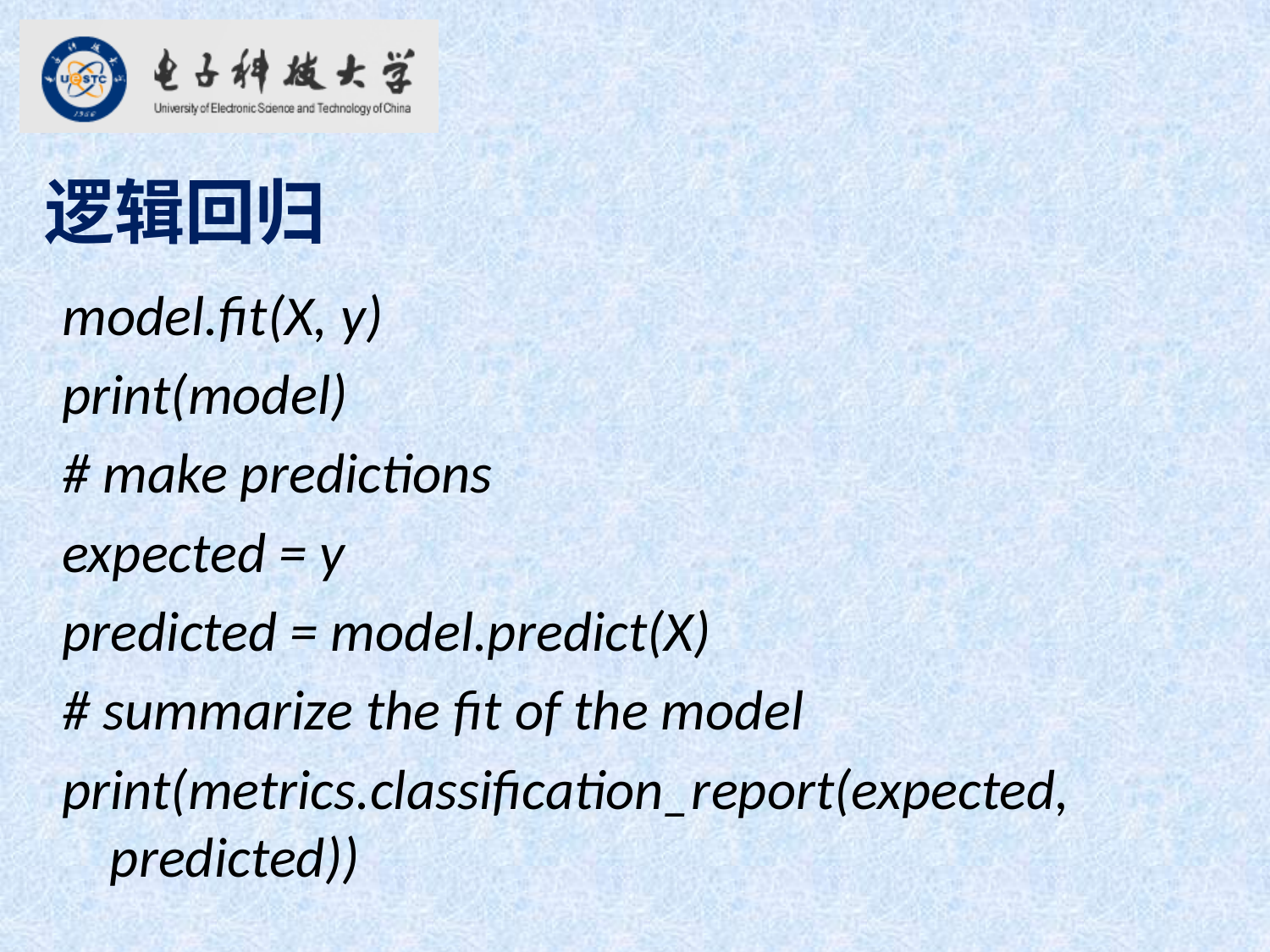

逻辑回归

model.fit(X, y)
print(model)
# make predictions
expected = y
predicted = model.predict(X)
# summarize the fit of the model
print(metrics.classification_report(expected, predicted))